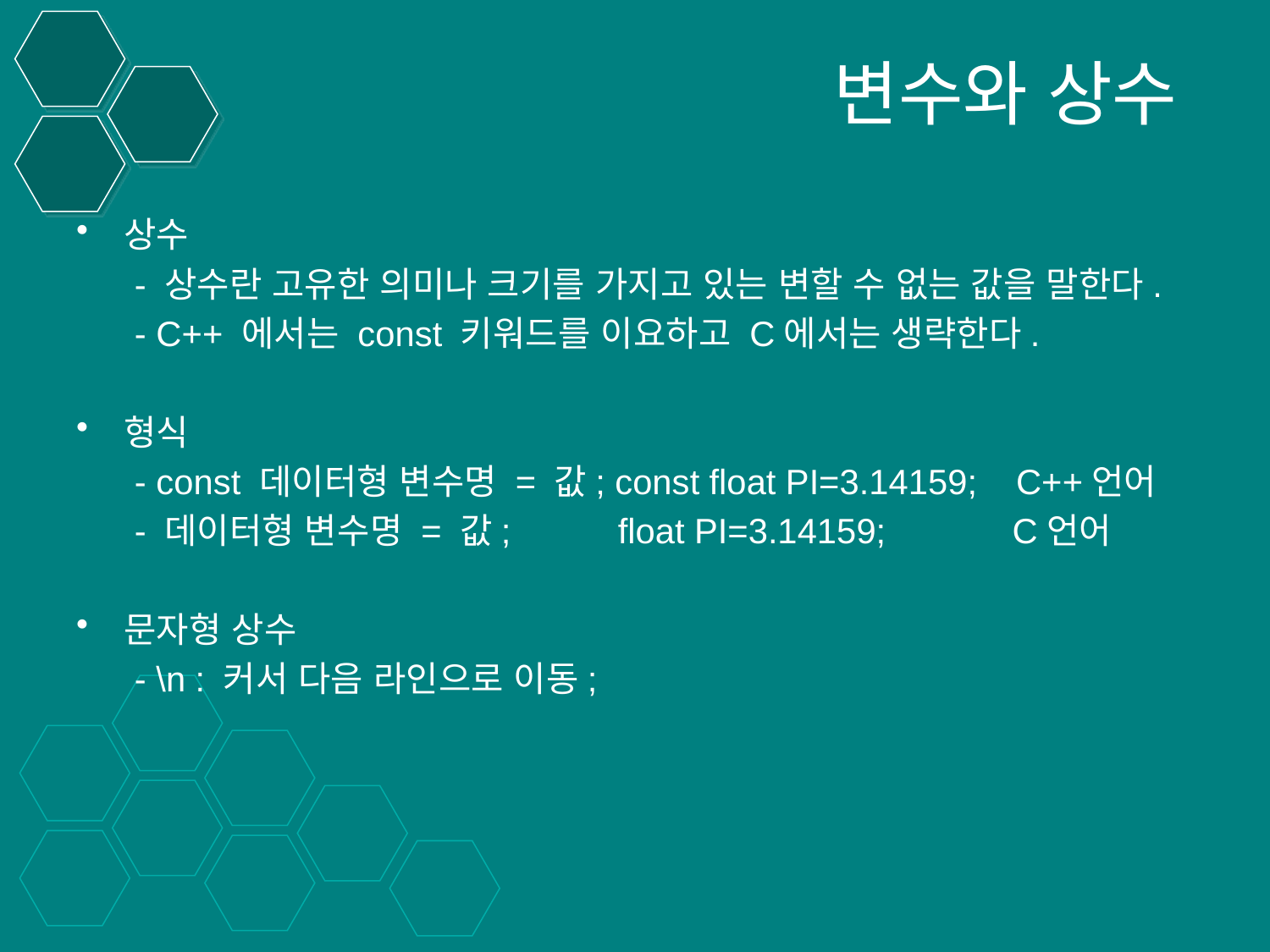

# 변수와 상수
상수
      - 상수란 고유한 의미나 크기를 가지고 있는 변할 수 없는 값을 말한다.
      - C++ 에서는 const 키워드를 이요하고 C에서는 생략한다.

형식
      - const 데이터형 변수명 = 값; const float PI=3.14159;    C++언어
      - 데이터형 변수명 = 값;           float PI=3.14159;             C언어

문자형 상수
      - \n : 커서 다음 라인으로 이동;